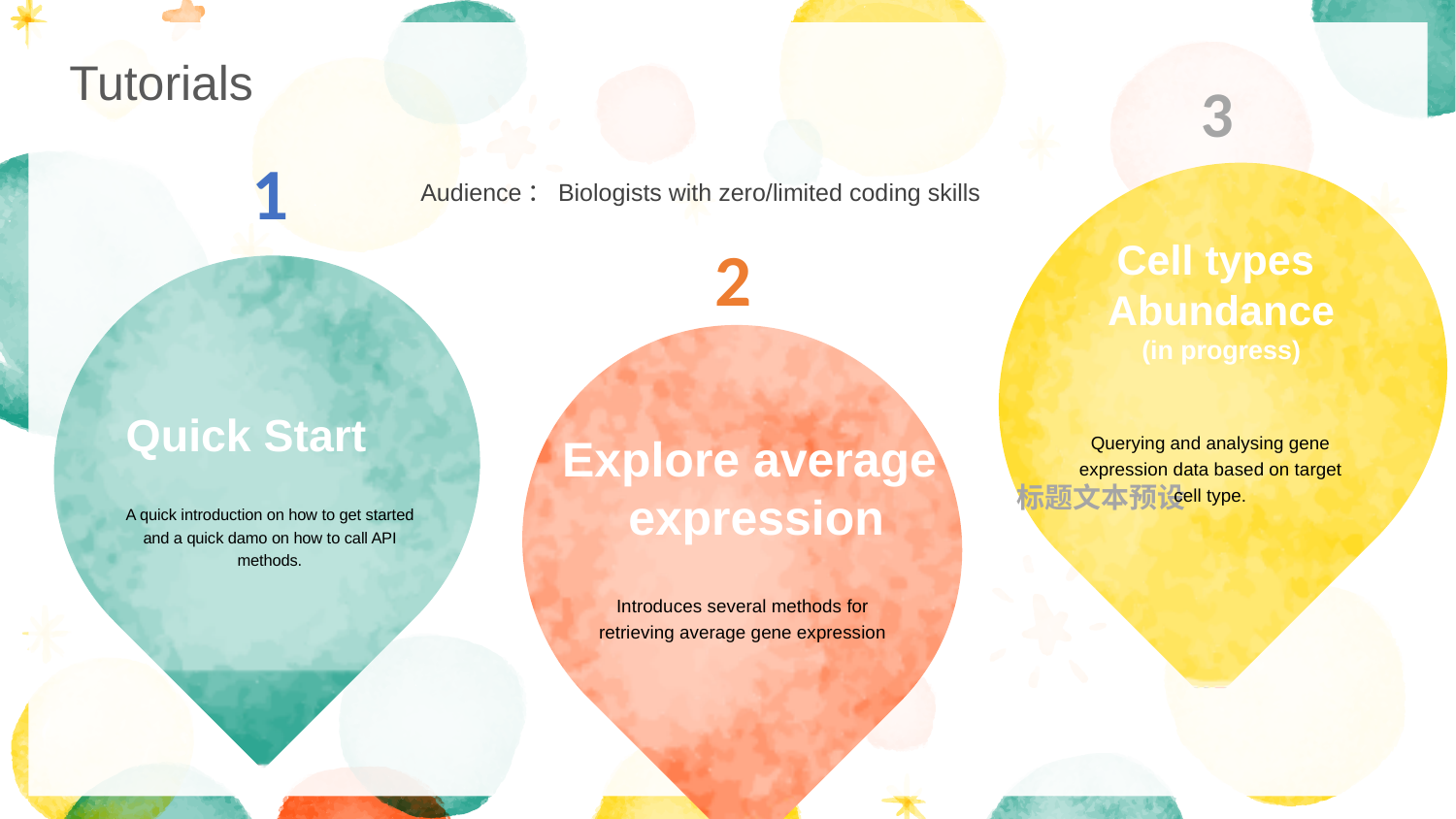

Tutorials
3

Cell types
Abundance
(in progress)
Querying and analysing gene expression data based on target cell type.
标题文本预设
1

Quick Start
A quick introduction on how to get started and a quick damo on how to call API methods.
Audience：Biologists with zero/limited coding skills
2

Explore average
expression
Introduces several methods for retrieving average gene expression